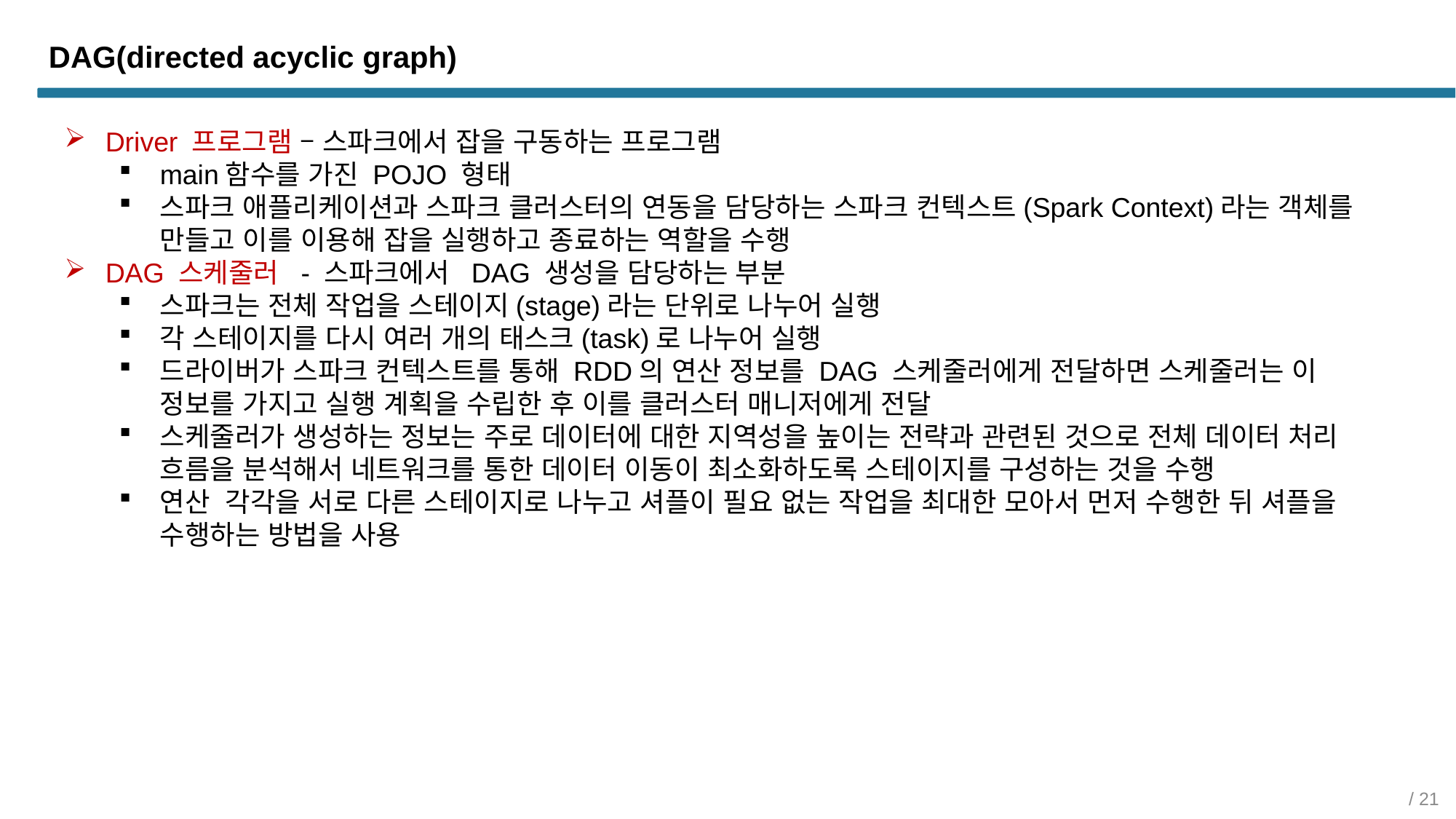

DAG(directed acyclic graph)
Driver 프로그램 – 스파크에서 잡을 구동하는 프로그램
main함수를 가진 POJO 형태
스파크 애플리케이션과 스파크 클러스터의 연동을 담당하는 스파크 컨텍스트(Spark Context)라는 객체를 만들고 이를 이용해 잡을 실행하고 종료하는 역할을 수행
DAG 스케줄러  - 스파크에서  DAG 생성을 담당하는 부분
스파크는 전체 작업을 스테이지(stage)라는 단위로 나누어 실행
각 스테이지를 다시 여러 개의 태스크(task)로 나누어 실행
드라이버가 스파크 컨텍스트를 통해 RDD의 연산 정보를 DAG 스케줄러에게 전달하면 스케줄러는 이 정보를 가지고 실행 계획을 수립한 후 이를 클러스터 매니저에게 전달
스케줄러가 생성하는 정보는 주로 데이터에 대한 지역성을 높이는 전략과 관련된 것으로 전체 데이터 처리 흐름을 분석해서 네트워크를 통한 데이터 이동이 최소화하도록 스테이지를 구성하는 것을 수행
연산  각각을 서로 다른 스테이지로 나누고 셔플이 필요 없는 작업을 최대한 모아서 먼저 수행한 뒤 셔플을 수행하는 방법을 사용

/ 21